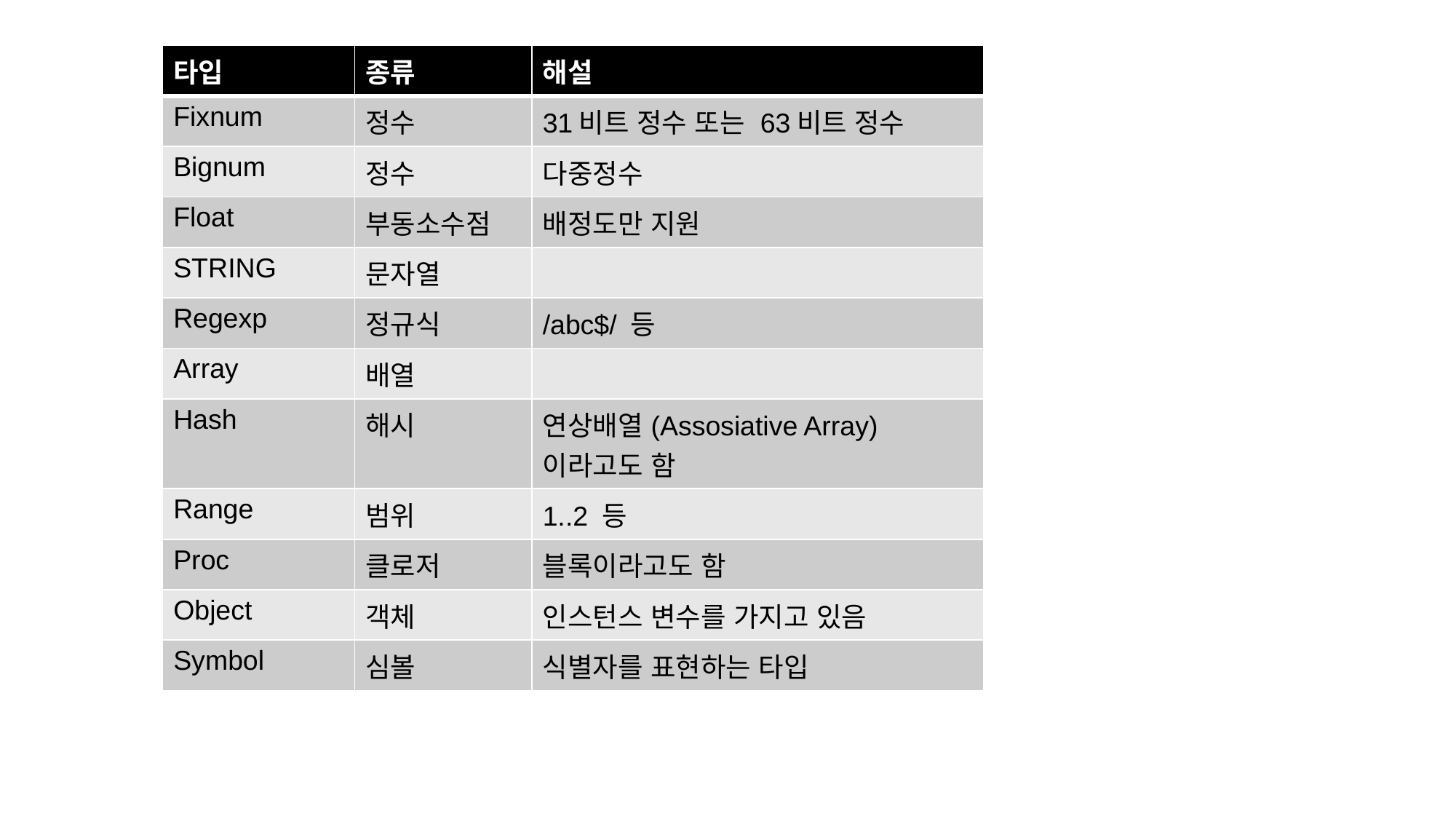

| 타입 | 종류 | 해설 |
| --- | --- | --- |
| Fixnum | 정수 | 31비트 정수 또는 63비트 정수 |
| Bignum | 정수 | 다중정수 |
| Float | 부동소수점 | 배정도만 지원 |
| STRING | 문자열 |  |
| Regexp | 정규식 | /abc$/ 등 |
| Array | 배열 |  |
| Hash | 해시 | 연상배열(Assosiative Array)이라고도 함 |
| Range | 범위 | 1..2 등 |
| Proc | 클로저 | 블록이라고도 함 |
| Object | 객체 | 인스턴스 변수를 가지고 있음 |
| Symbol | 심볼 | 식별자를 표현하는 타입 |